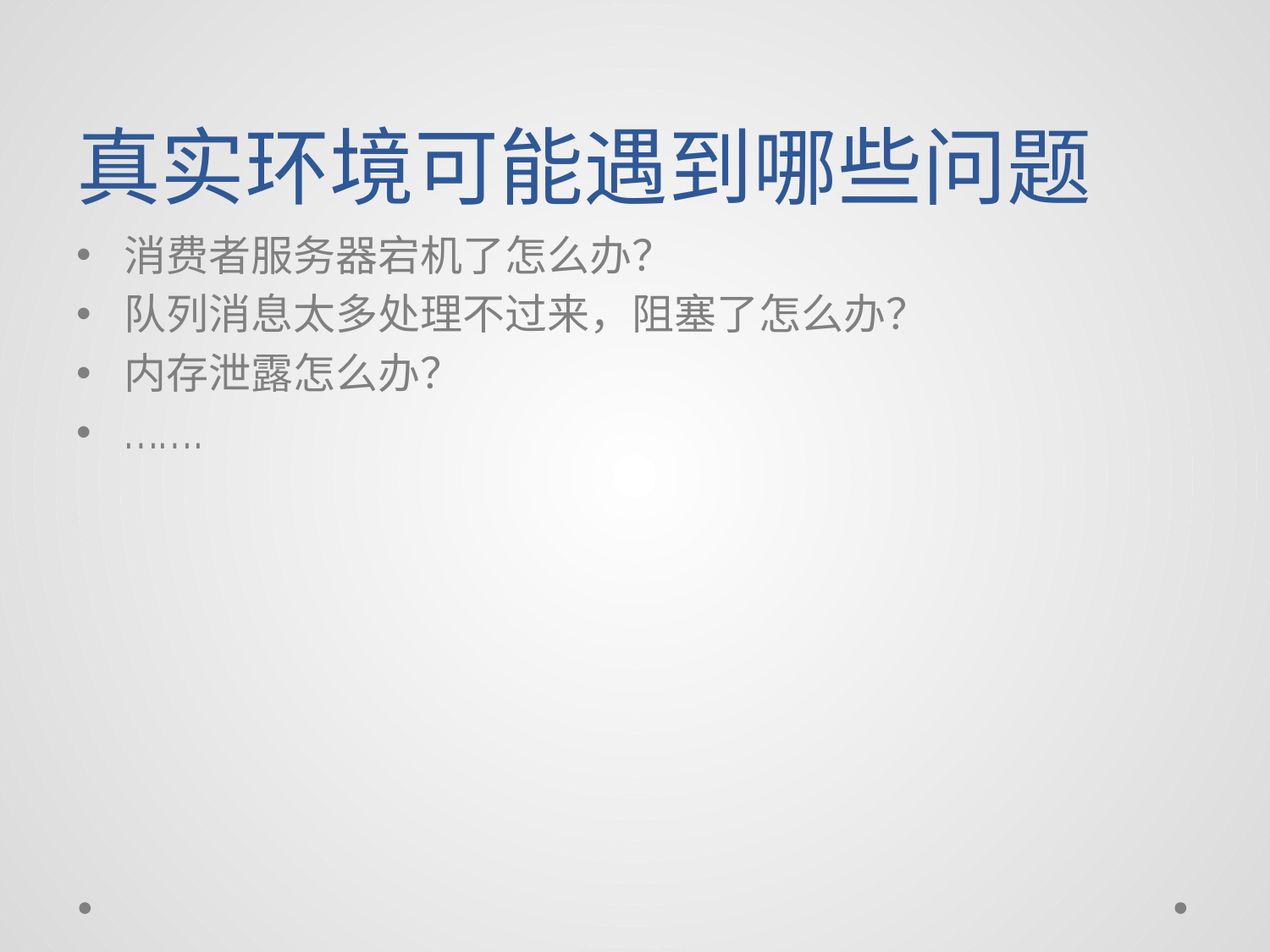

# 真实环境可能遇到哪些问题
消费者服务器宕机了怎么办？
队列消息太多处理不过来，阻塞了怎么办？
内存泄露怎么办？
…….